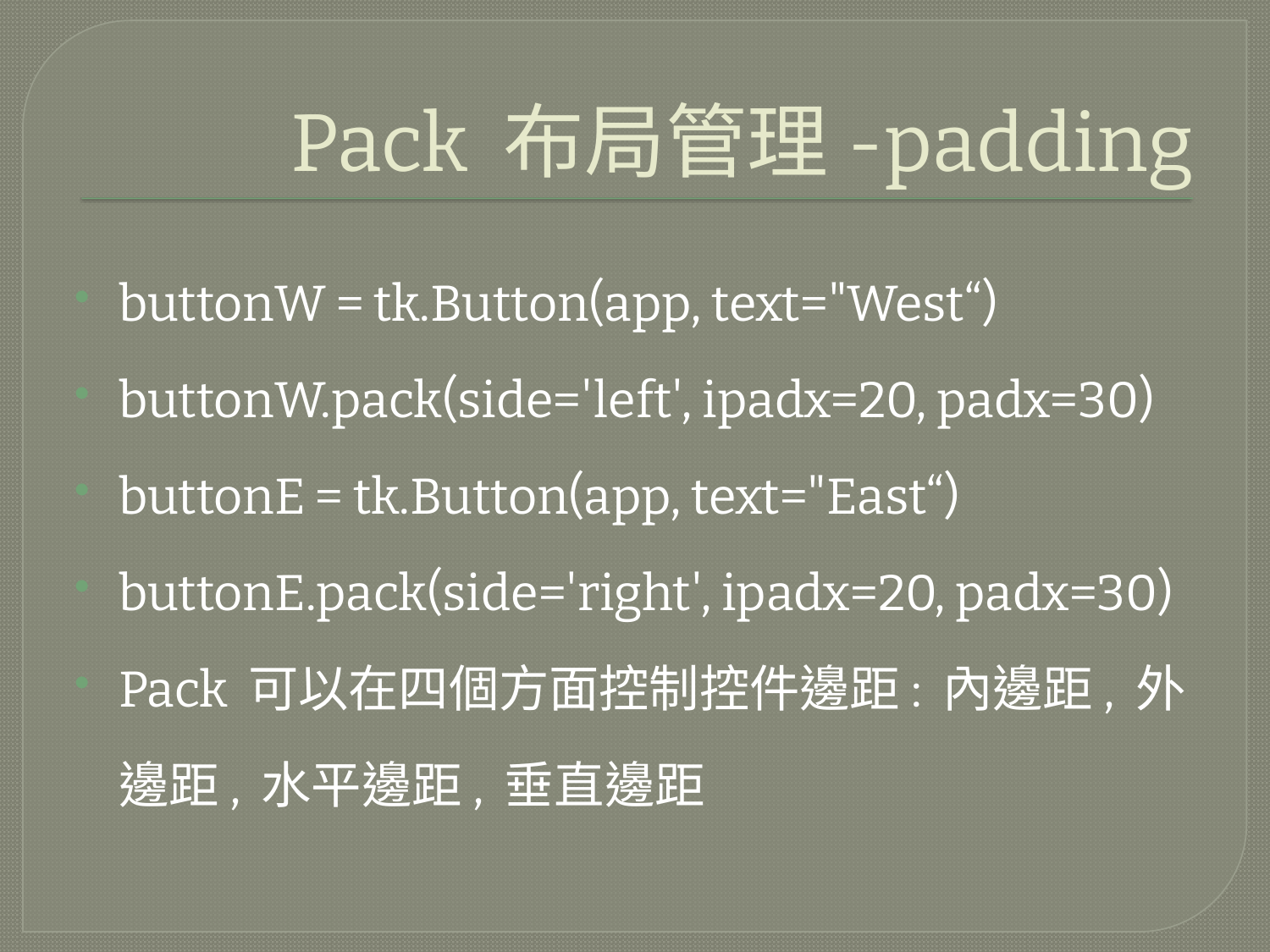

# Pack 布局管理-padding
buttonW = tk.Button(app, text="West“)
buttonW.pack(side='left', ipadx=20, padx=30)
buttonE = tk.Button(app, text="East“)
buttonE.pack(side='right', ipadx=20, padx=30)
Pack 可以在四個方面控制控件邊距: 內邊距, 外邊距, 水平邊距, 垂直邊距